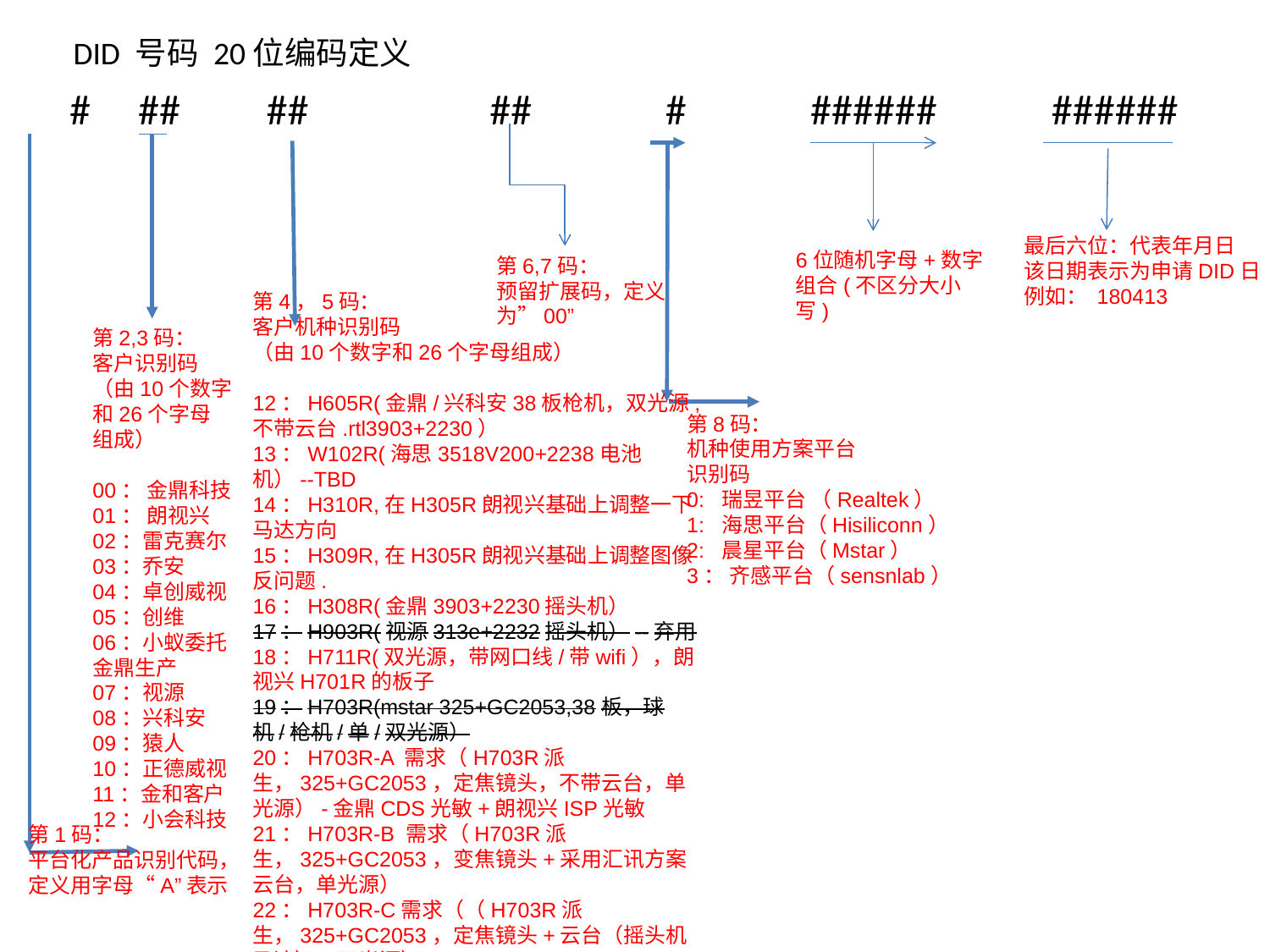

DID 号码 20位编码定义
#     ##         ##                   ##              #             ######            ######
最后六位：代表年月日
该日期表示为申请DID日
例如： 180413
6位随机字母+数字组合(不区分大小写)
第6,7码：
预留扩展码，定义为”00”

第4，5码：
客户机种识别码
（由10个数字和26个字母组成）

12：H605R(金鼎/兴科安38板枪机，双光源,不带云台.rtl3903+2230）
13：W102R(海思3518V200+2238电池机）--TBD
14：H310R,在H305R朗视兴基础上调整一下马达方向
15：H309R,在H305R朗视兴基础上调整图像反问题.
16：H308R(金鼎3903+2230摇头机）
17：H903R(视源313e+2232摇头机）--弃用
18：H711R(双光源，带网口线/带wifi），朗视兴H701R的板子
19：H703R(mstar 325+GC2053,38板，球机/枪机/单/双光源）
20：H703R-A 需求（H703R派生，325+GC2053，定焦镜头，不带云台，单光源）-金鼎CDS光敏+朗视兴ISP光敏
21：H703R-B 需求（H703R派生，325+GC2053，变焦镜头+采用汇讯方案云台，单光源）
22：H703R-C需求（（H703R派生，325+GC2053，定焦镜头+云台（摇头机马达），双光源）
23：H315R(朗视兴,mstar325+GC2053)，摇头机
24：：H703R-E需求（（H703R派生，325+GC2053，定焦镜头+不带云台，双光源）
25：H317R(朗视兴代工，猿人定制，3903+2230，摇头机，带状态指示灯）
26：H606R(正德，3903+2230 枪机，带232云台，双光源）
27：H703R-F需求（（H703R派生，325+GC2053，定焦镜头+云台（摇头机马达），单光源）
28: H101R（金和视讯 电池机，带SD卡，海思3518EV200+GC2053,带HUB（N10+SD卡），电池18650*2）
29：H320R (小会科技,3903+2230摇头机，ISP控制灯板，不用光敏，无状态指示灯）
---------->接下页

第2,3码：
客户识别码
（由10个数字
和26个字母
组成）

00： 金鼎科技
01： 朗视兴
02：雷克赛尔
03：乔安
04：卓创威视
05：创维
06：小蚁委托
金鼎生产
07：视源
08：兴科安
09：猿人
10：正德威视
11：金和客户
12：小会科技

第8码：
机种使用方案平台
识别码
0:  瑞昱平台 （Realtek）
1:  海思平台（Hisiliconn）
2:  晨星平台（Mstar）
3： 齐感平台（sensnlab）

第1码：
平台化产品识别代码，定义用字母“A”表示